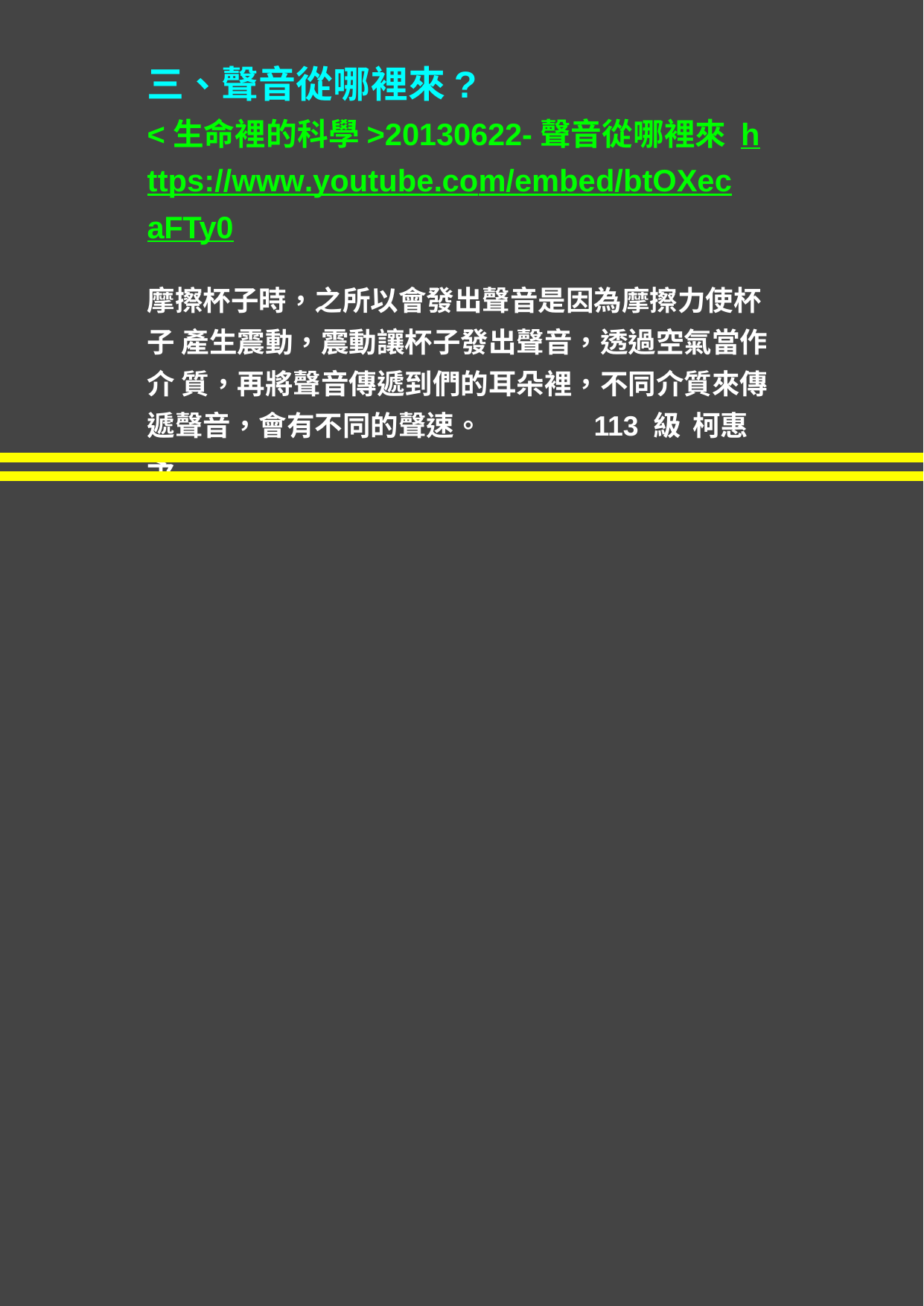

三、聲音從哪裡來?
<生命裡的科學>20130622-聲音從哪裡來 https://www.youtube.com/embed/btOXecaFTy0

摩擦杯子時，之所以會發出聲音是因為摩擦力使杯子 產生震動，震動讓杯子發出聲音，透過空氣當作介 質，再將聲音傳遞到們的耳朵裡，不同介質來傳遞聲音，會有不同的聲速。	113 級 柯惠予